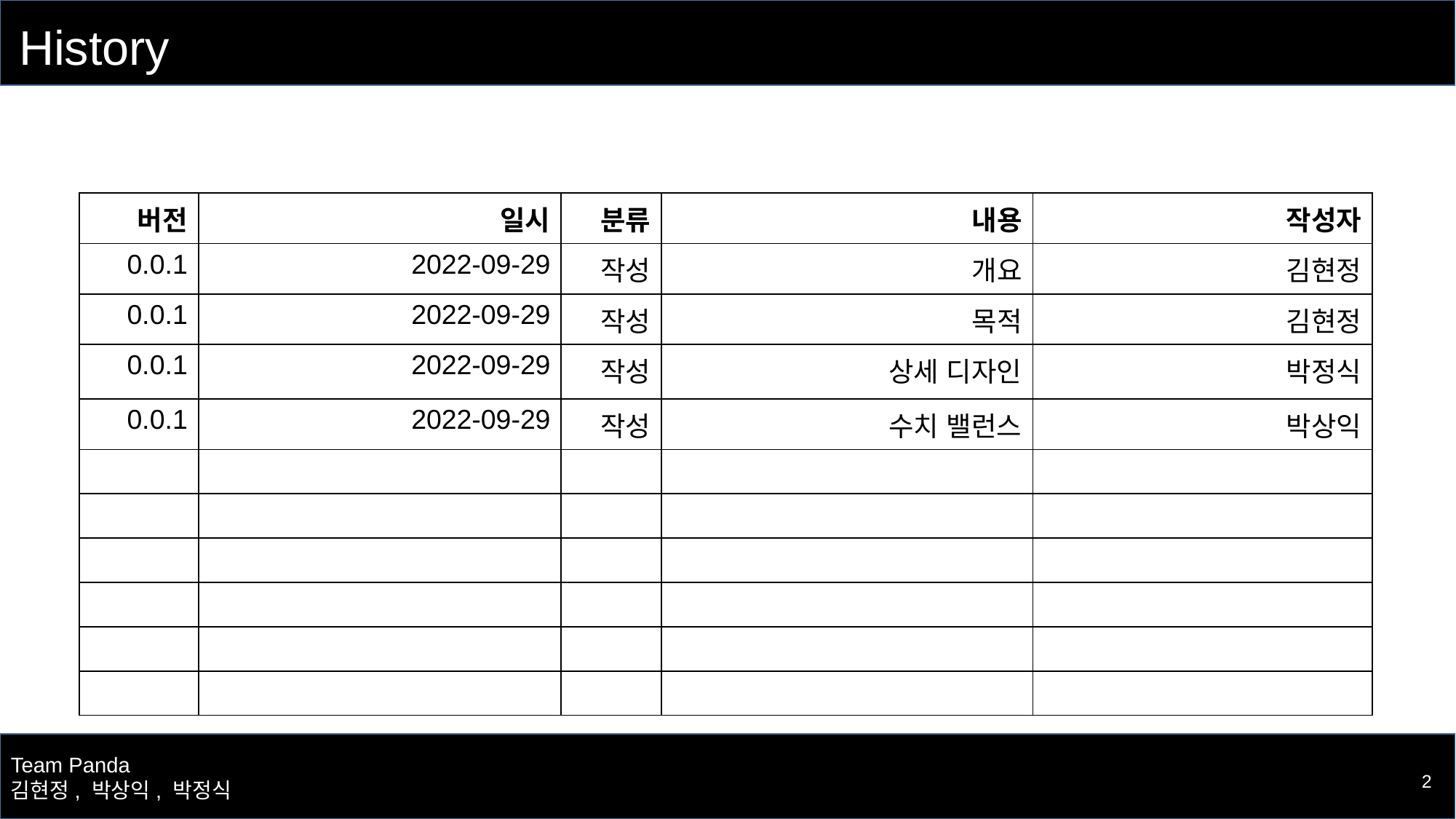

# History
| 버전 | 일시 | 분류 | 내용 | 작성자 |
| --- | --- | --- | --- | --- |
| 0.0.1 | 2022-09-29 | 작성 | 개요 | 김현정 |
| 0.0.1 | 2022-09-29 | 작성 | 목적 | 김현정 |
| 0.0.1 | 2022-09-29 | 작성 | 상세 디자인 | 박정식 |
| 0.0.1 | 2022-09-29 | 작성 | 수치 밸런스 | 박상익 |
|  |  |  |  |  |
|  |  |  |  |  |
|  |  |  |  |  |
|  |  |  |  |  |
|  |  |  |  |  |
|  |  |  |  |  |